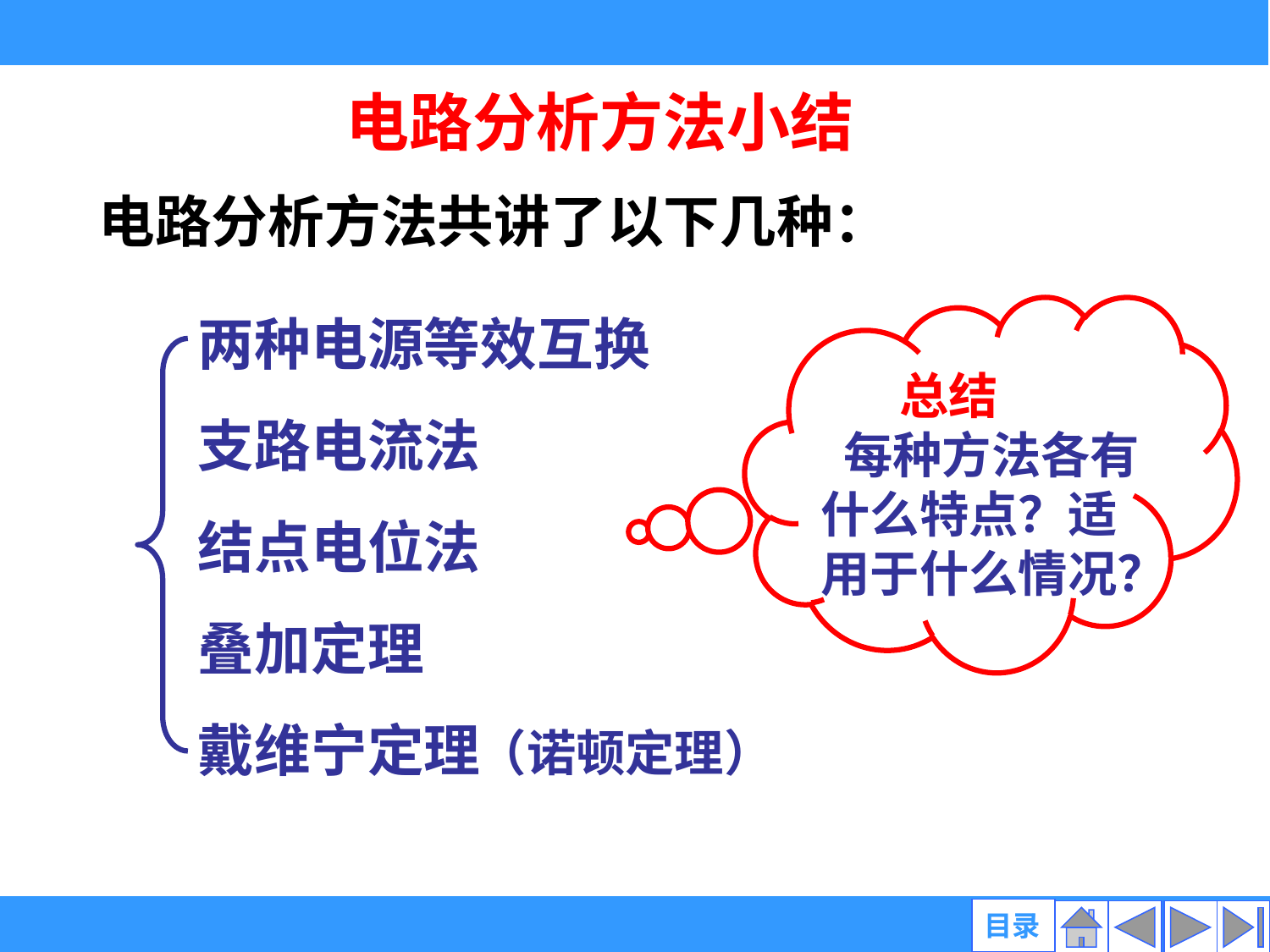

电路分析方法小结
电路分析方法共讲了以下几种：
两种电源等效互换
支路电流法
结点电位法
叠加定理
戴维宁定理

        总结
   每种方法各有
 什么特点？适
 用于什么情况？

（诺顿定理）